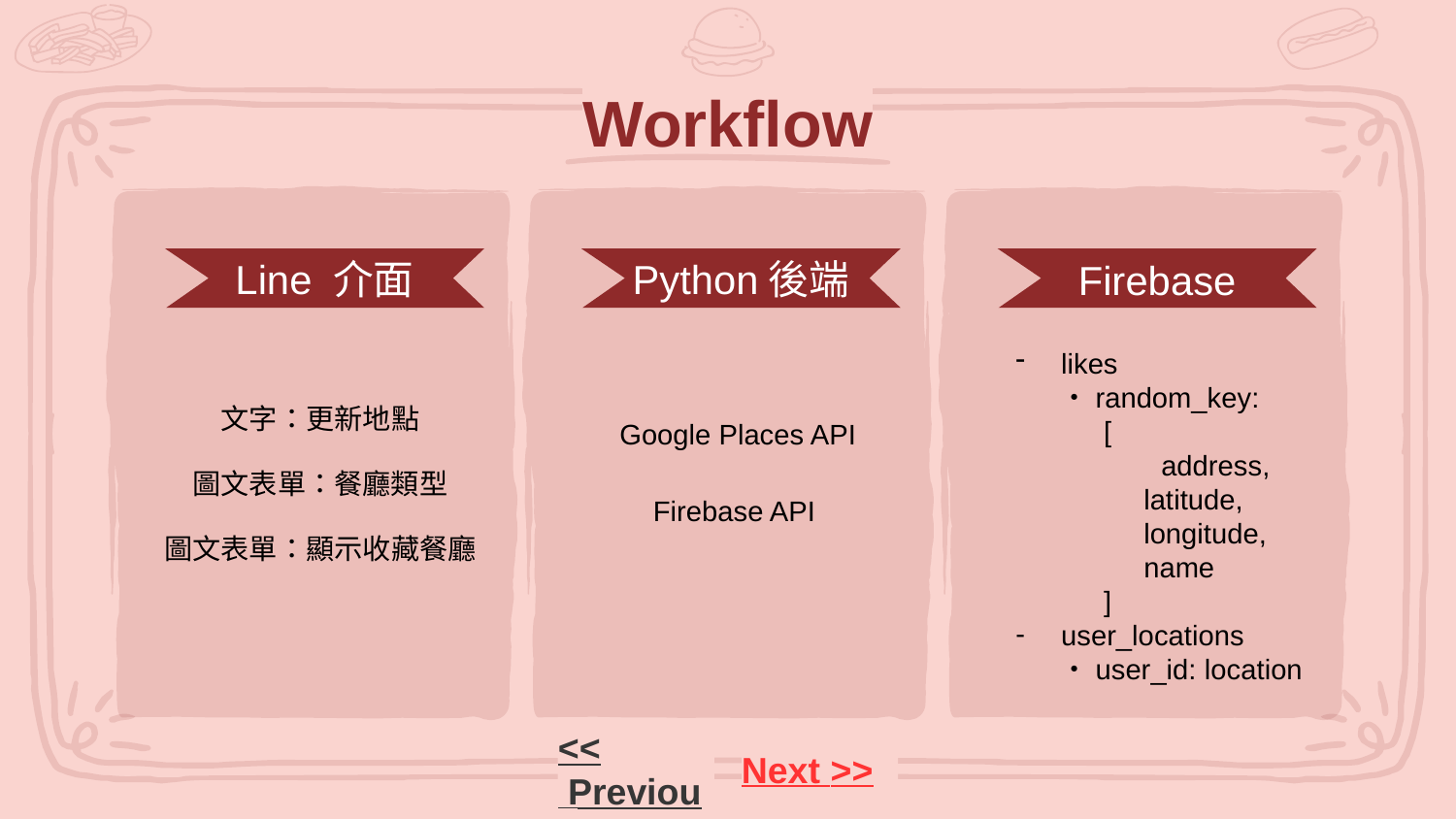

# Workflow

Line 介面
Python後端
Firebase
likes
      ・random_key:
           [
	address,
                latitude,
                longitude,
                name
           ]
user_locations
      ・user_id: location
文字：更新地點
Google Places API
圖文表單：餐廳類型
Firebase API
圖文表單：顯示收藏餐廳
<< Previous
Next >>